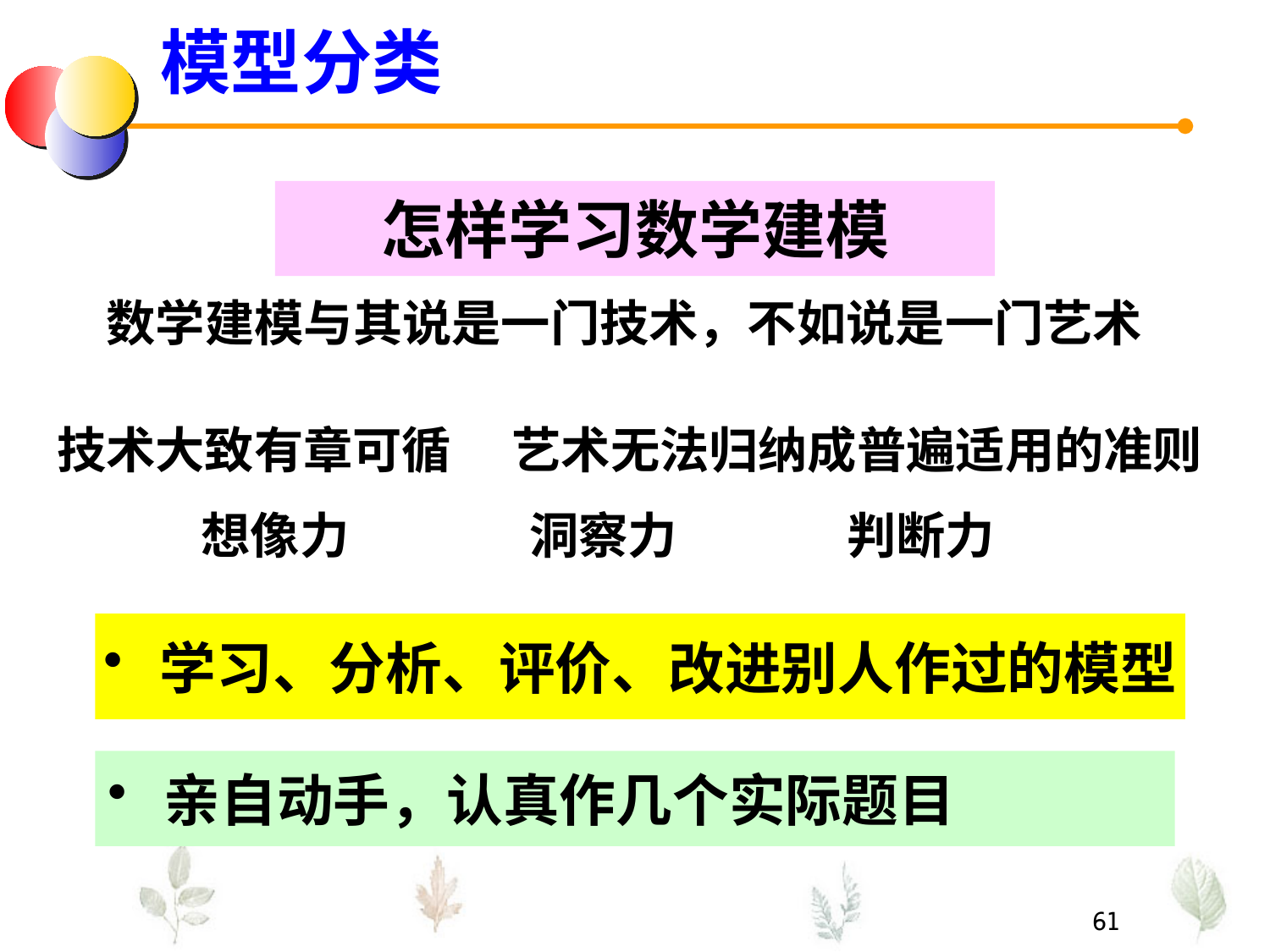

模型分类

怎样学习数学建模
数学建模与其说是一门技术，不如说是一门艺术
技术大致有章可循
艺术无法归纳成普遍适用的准则
想像力
洞察力
判断力
 学习、分析、评价、改进别人作过的模型
 亲自动手，认真作几个实际题目
61